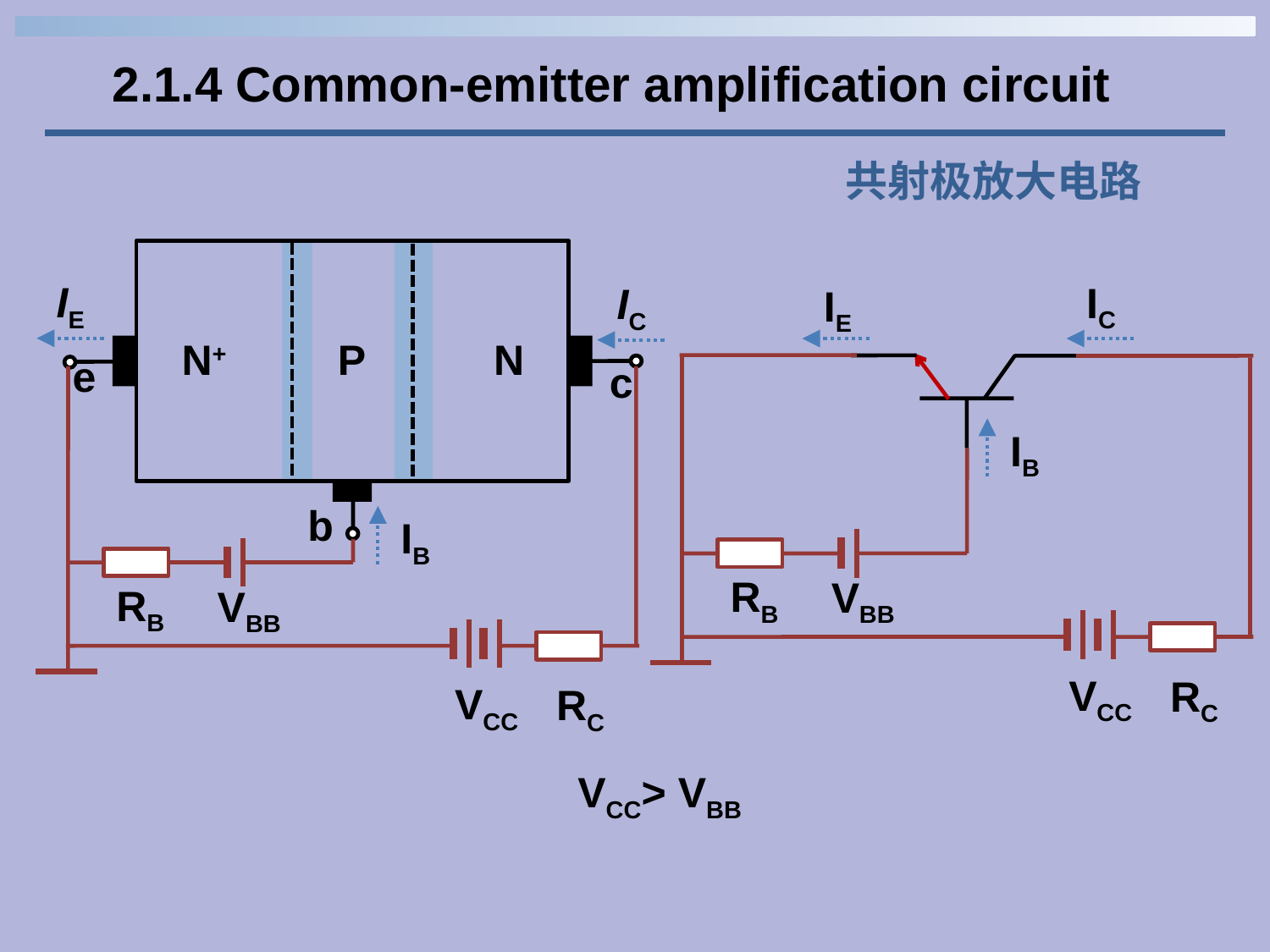

2.1.4 Common-emitter amplification circuit

共射极放大电路

N
P
N+

e
c

b

IE
IC
IE

IB

RB
VBB

VCC
RC
IC

IB

RB
VBB

VCC
RC
VCC> VBB